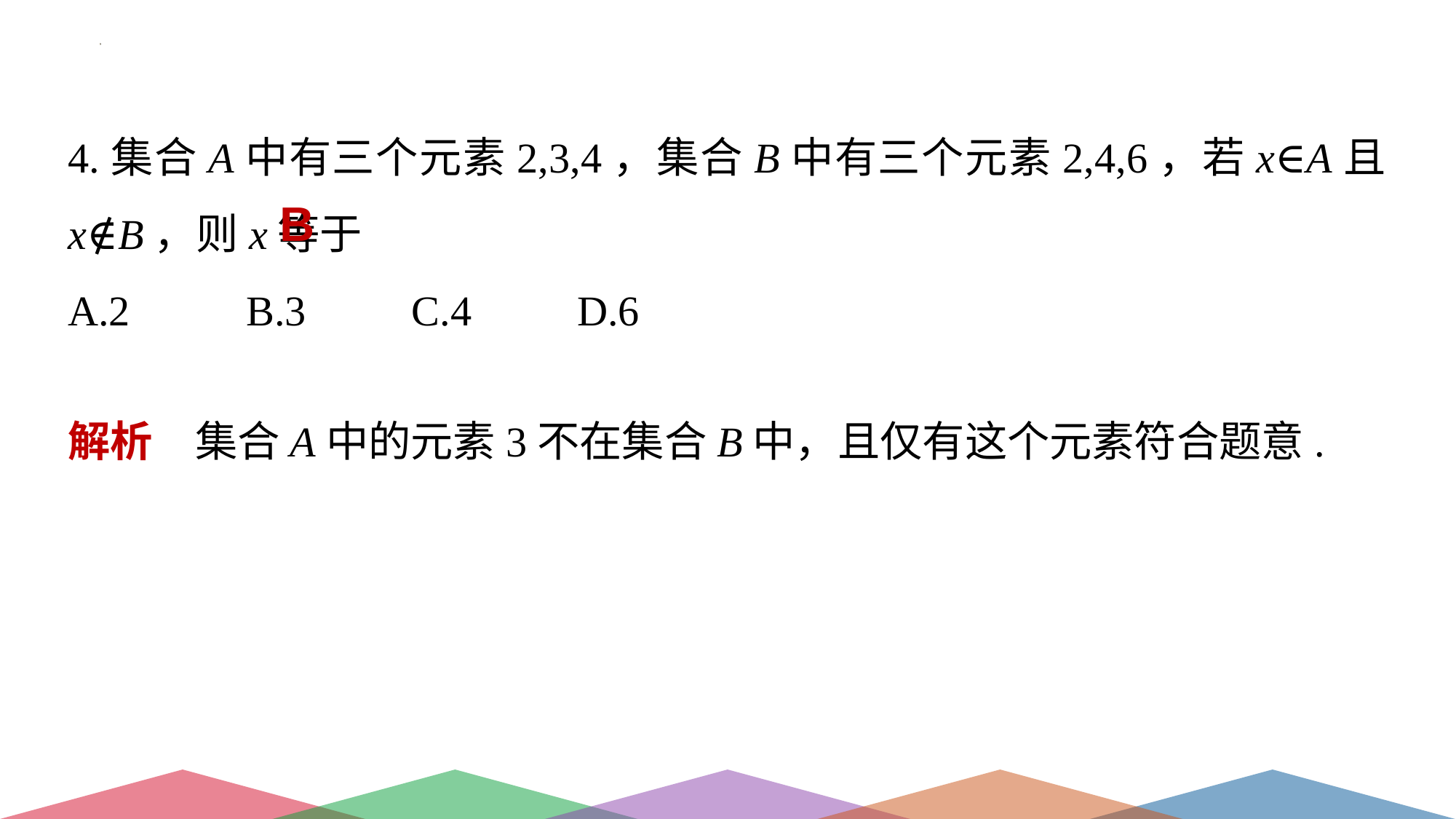

4.集合A中有三个元素2,3,4，集合B中有三个元素2,4,6，若x∈A且x∉B，则x等于
A.2           B.3          C.4          D.6
B
解析　集合A中的元素3不在集合B中，且仅有这个元素符合题意.